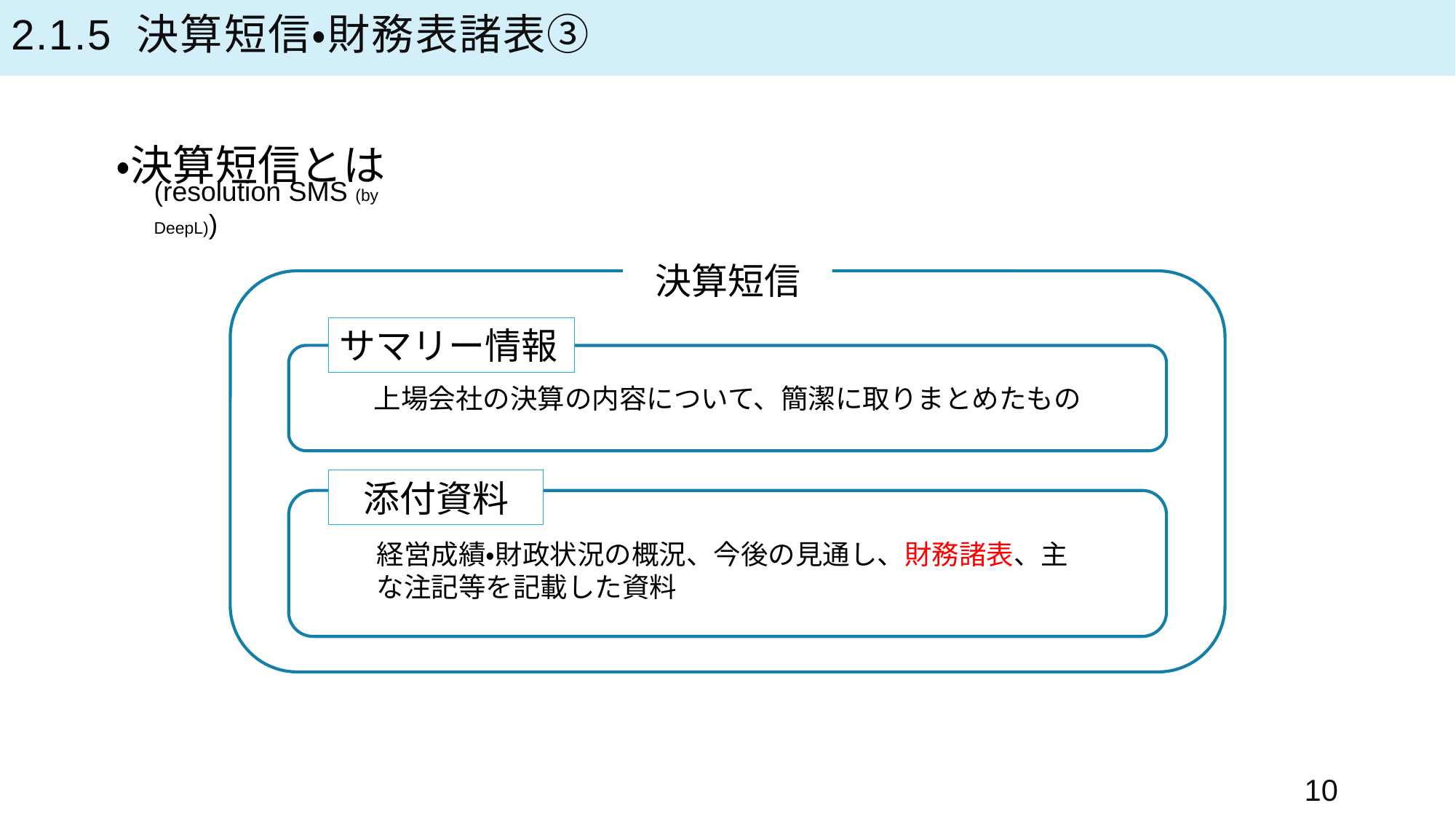

2.1.5 決算短信・財務表諸表③
・決算短信とは
(resolution SMS (by DeepL))
決算短信

サマリー情報
上場会社の決算の内容について、簡潔に取りまとめたもの

添付資料
経営成績・財政状況の概況、今後の見通し、財務諸表、主な注記等を記載した資料

10